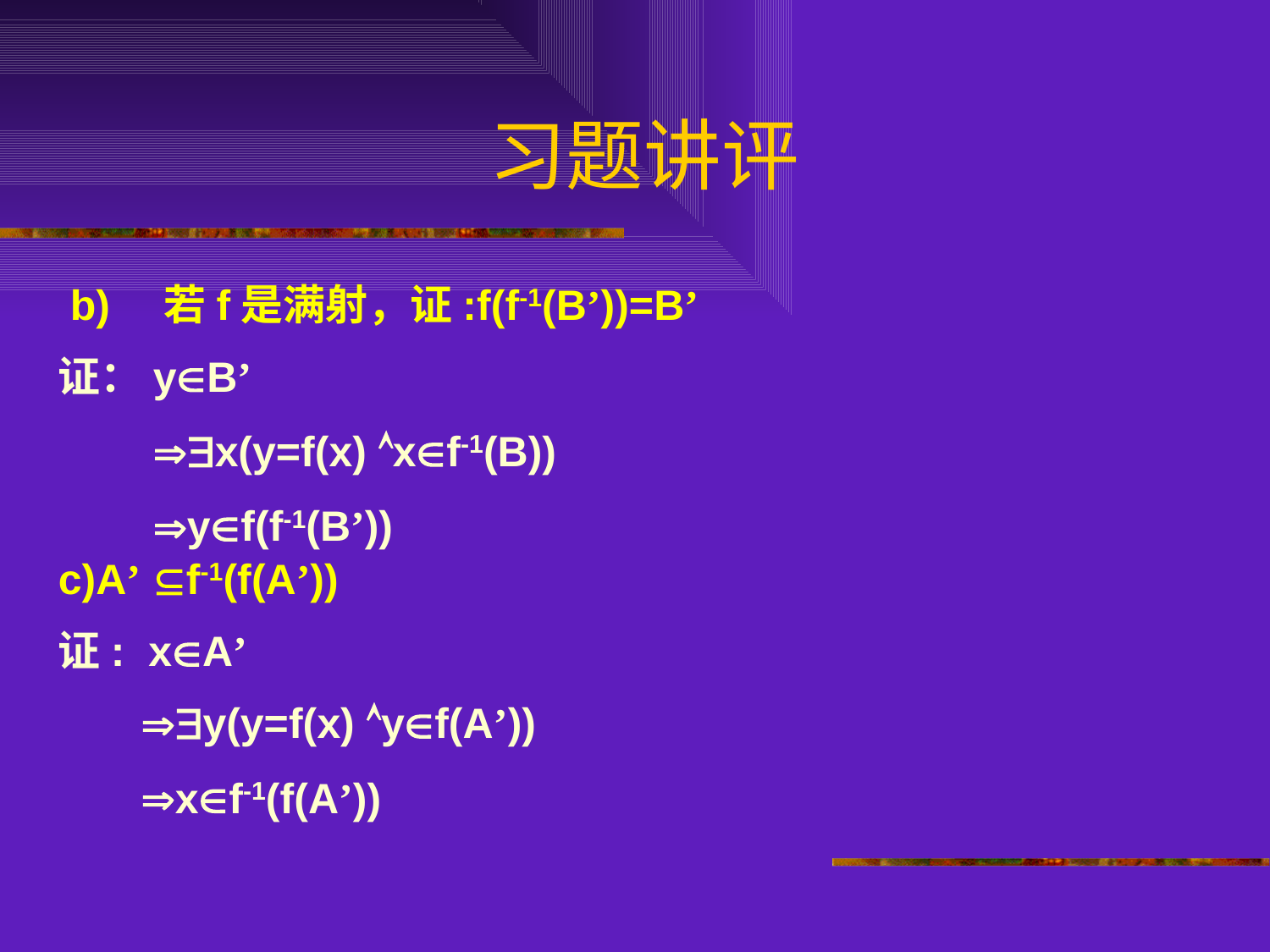

# 习题讲评
 b)    若f是满射，证:f(f-1(B’))=B’
证：y∈B’
        ⇒∃x(y=f(x) ∧x∈f-1(B))
        ⇒y∈f(f-1(B’))
c)A’ ⊆f-1(f(A’))
证:  x∈A’
       ⇒∃y(y=f(x) ∧y∈f(A’))
       ⇒x∈f-1(f(A’))